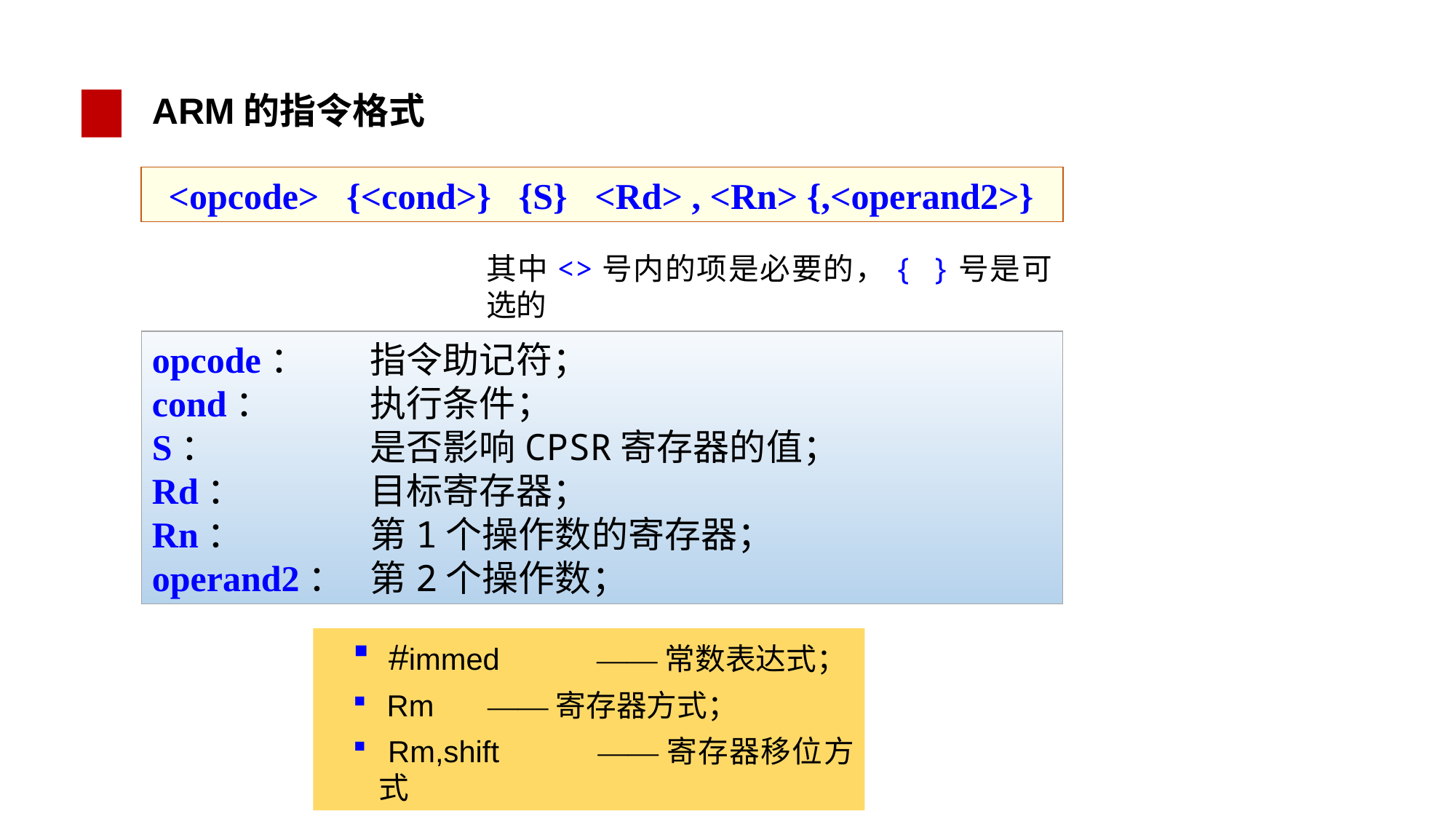

ARM的指令格式

   <opcode>   {<cond>}   {S}   <Rd> , <Rn> {,<operand2>}
其中<>号内的项是必要的，{ }号是可选的
opcode：	指令助记符；
cond：	执行条件；
S：		是否影响CPSR寄存器的值；
Rd：		目标寄存器；
Rn：		第1个操作数的寄存器；
operand2：	第2个操作数；
 #immed	——常数表达式；
 Rm	——寄存器方式；
 Rm,shift	——寄存器移位方式